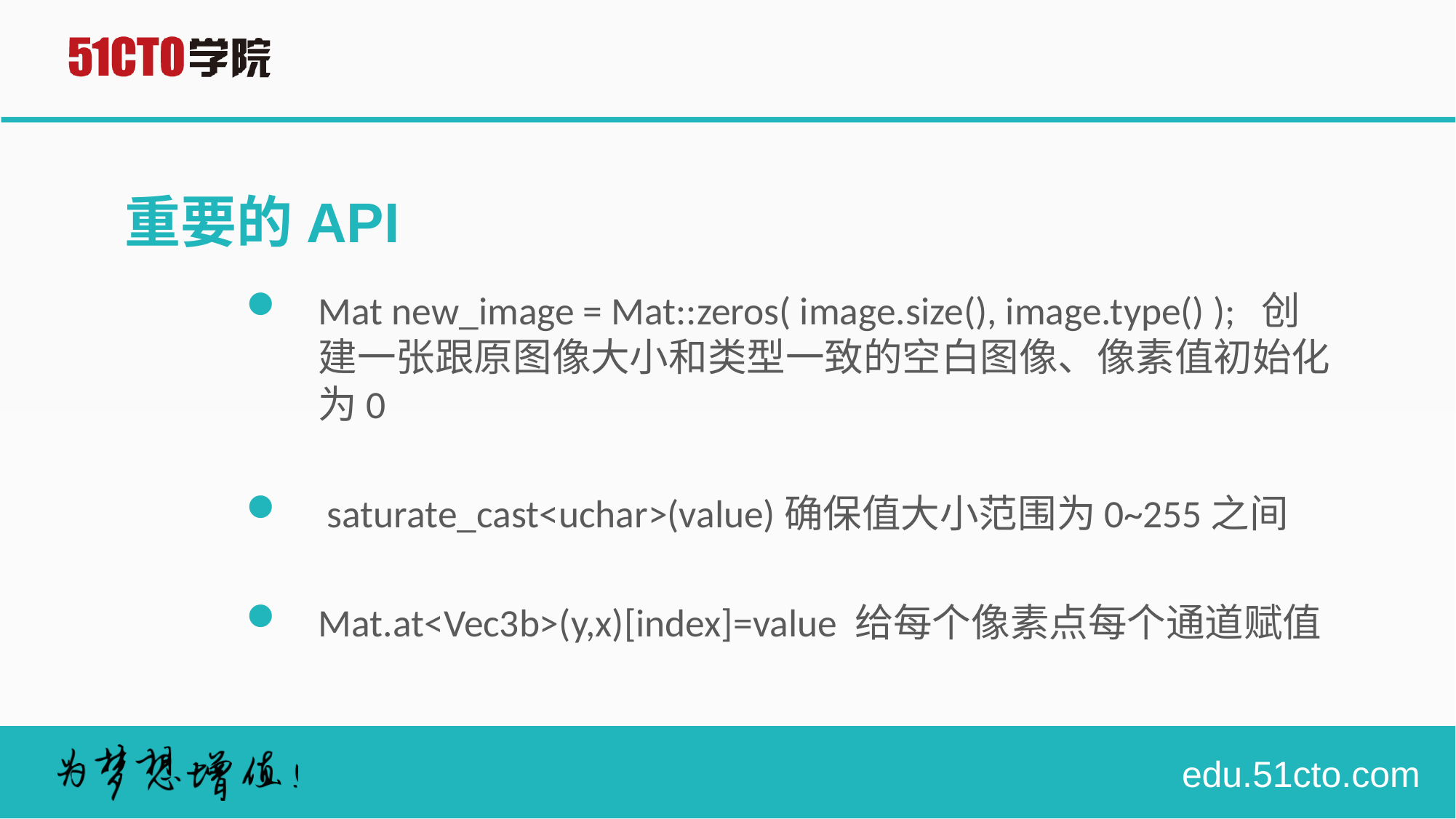

# 重要的API
Mat new_image = Mat::zeros( image.size(), image.type() );  创建一张跟原图像大小和类型一致的空白图像、像素值初始化为0

 saturate_cast<uchar>(value)确保值大小范围为0~255之间

Mat.at<Vec3b>(y,x)[index]=value 给每个像素点每个通道赋值